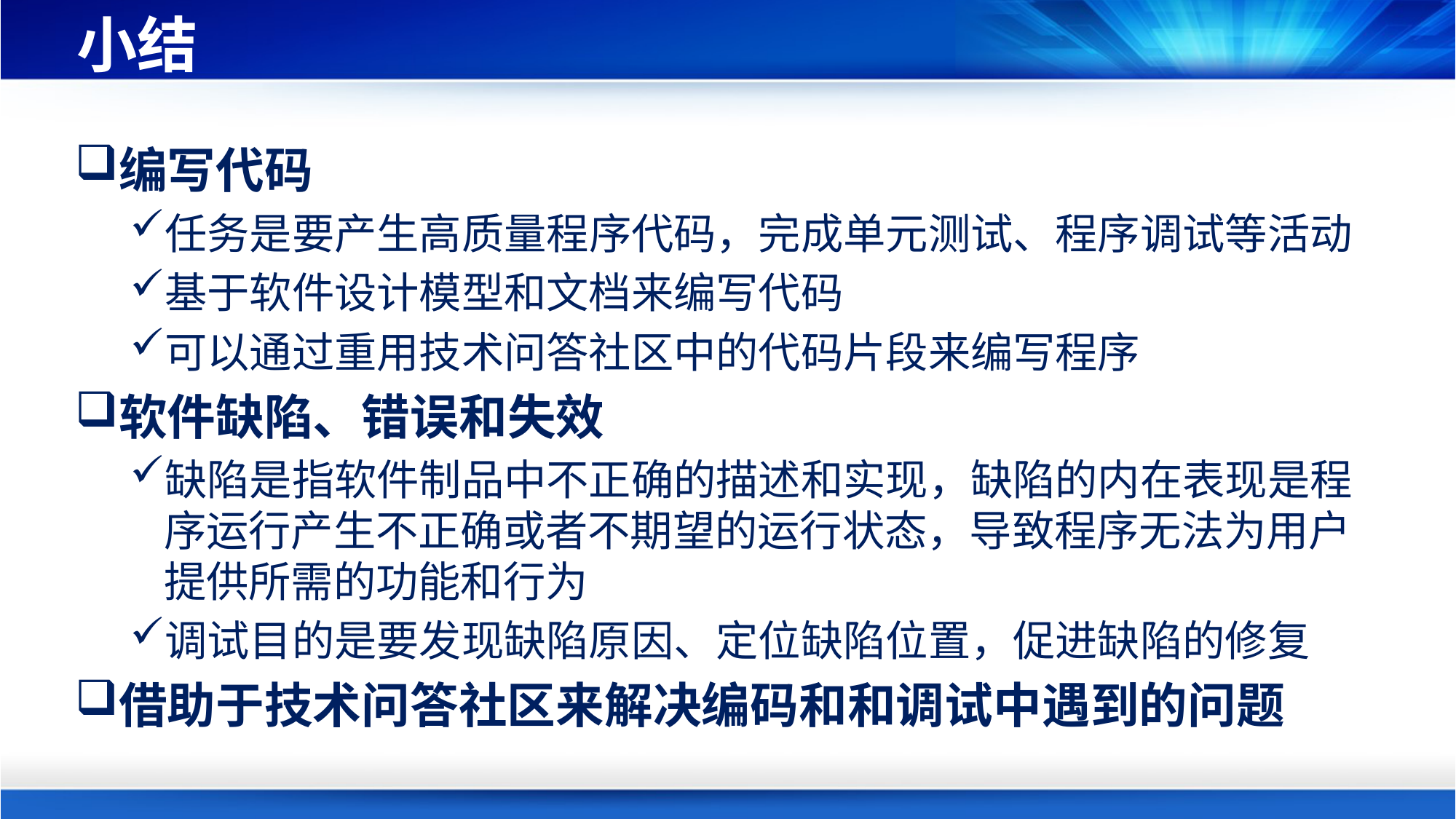

# 小结
编写代码
任务是要产生高质量程序代码，完成单元测试、程序调试等活动
基于软件设计模型和文档来编写代码
可以通过重用技术问答社区中的代码片段来编写程序
软件缺陷、错误和失效
缺陷是指软件制品中不正确的描述和实现，缺陷的内在表现是程序运行产生不正确或者不期望的运行状态，导致程序无法为用户提供所需的功能和行为
调试目的是要发现缺陷原因、定位缺陷位置，促进缺陷的修复
借助于技术问答社区来解决编码和和调试中遇到的问题